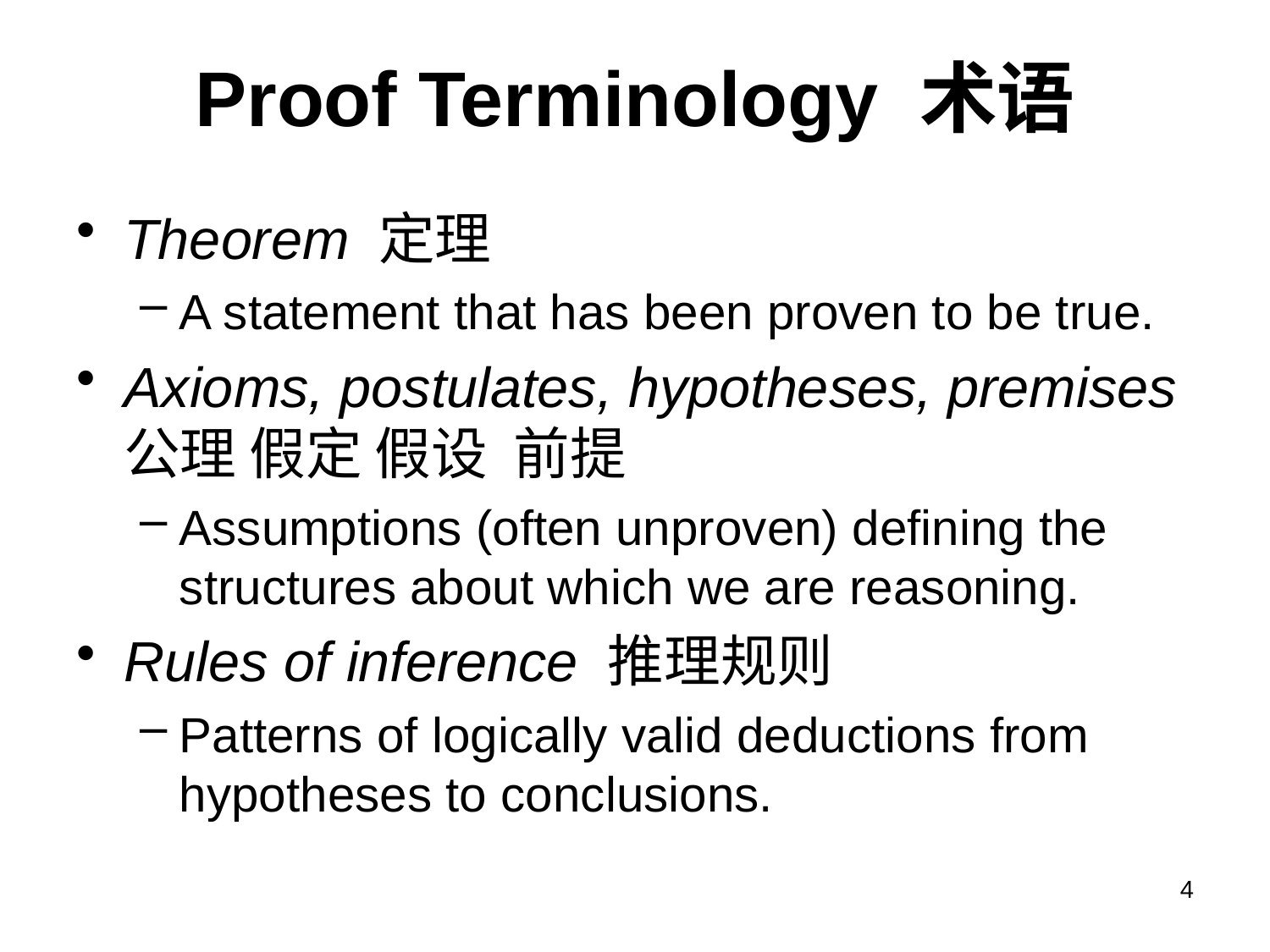

# Proof Terminology 术语
Theorem 定理
A statement that has been proven to be true.
Axioms, postulates, hypotheses, premises 公理 假定 假设  前提
Assumptions (often unproven) defining the structures about which we are reasoning.
Rules of inference 推理规则
Patterns of logically valid deductions from hypotheses to conclusions.
4